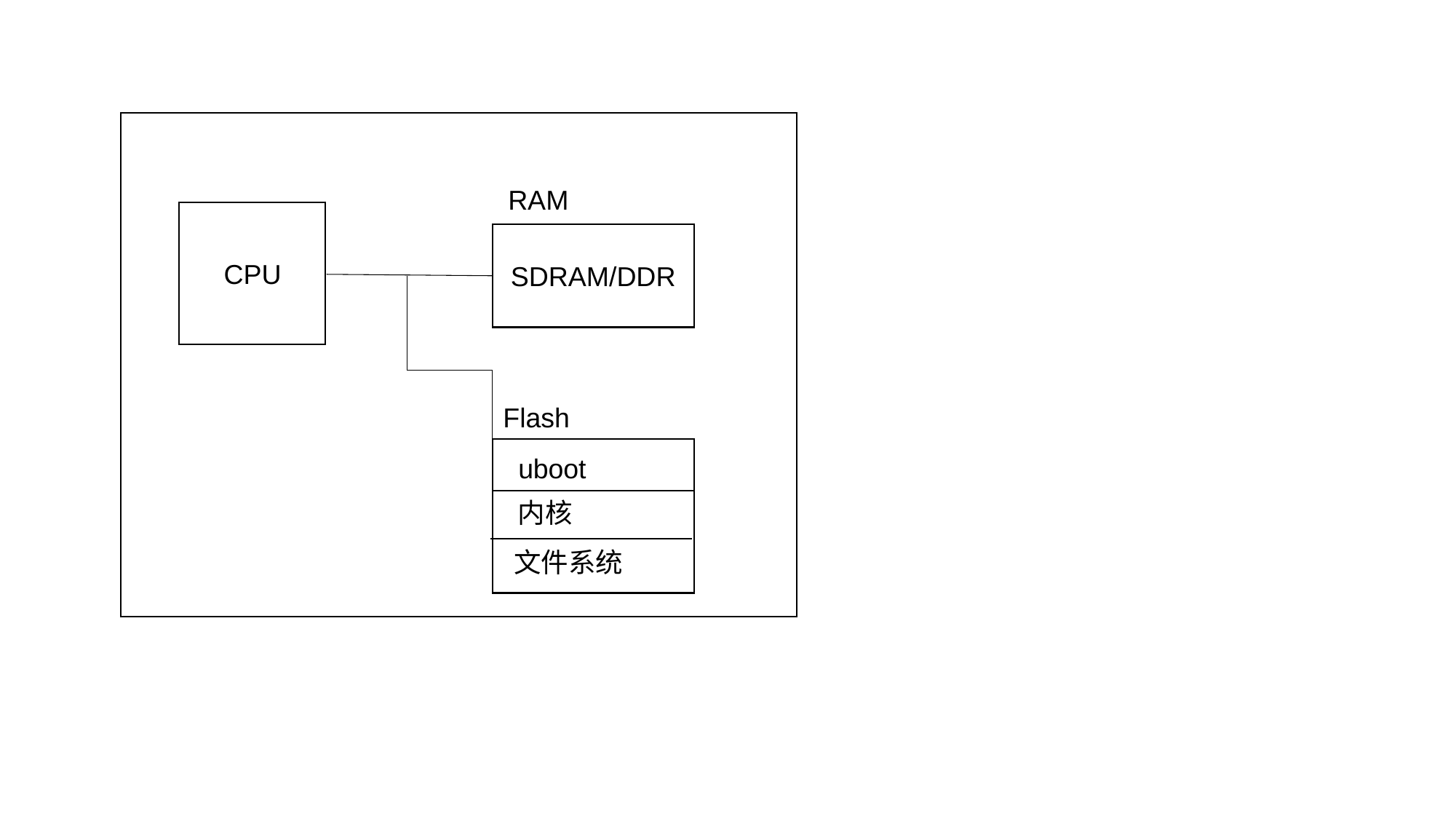

RAM
CPU
SDRAM/DDR
Flash

uboot
内核
文件系统